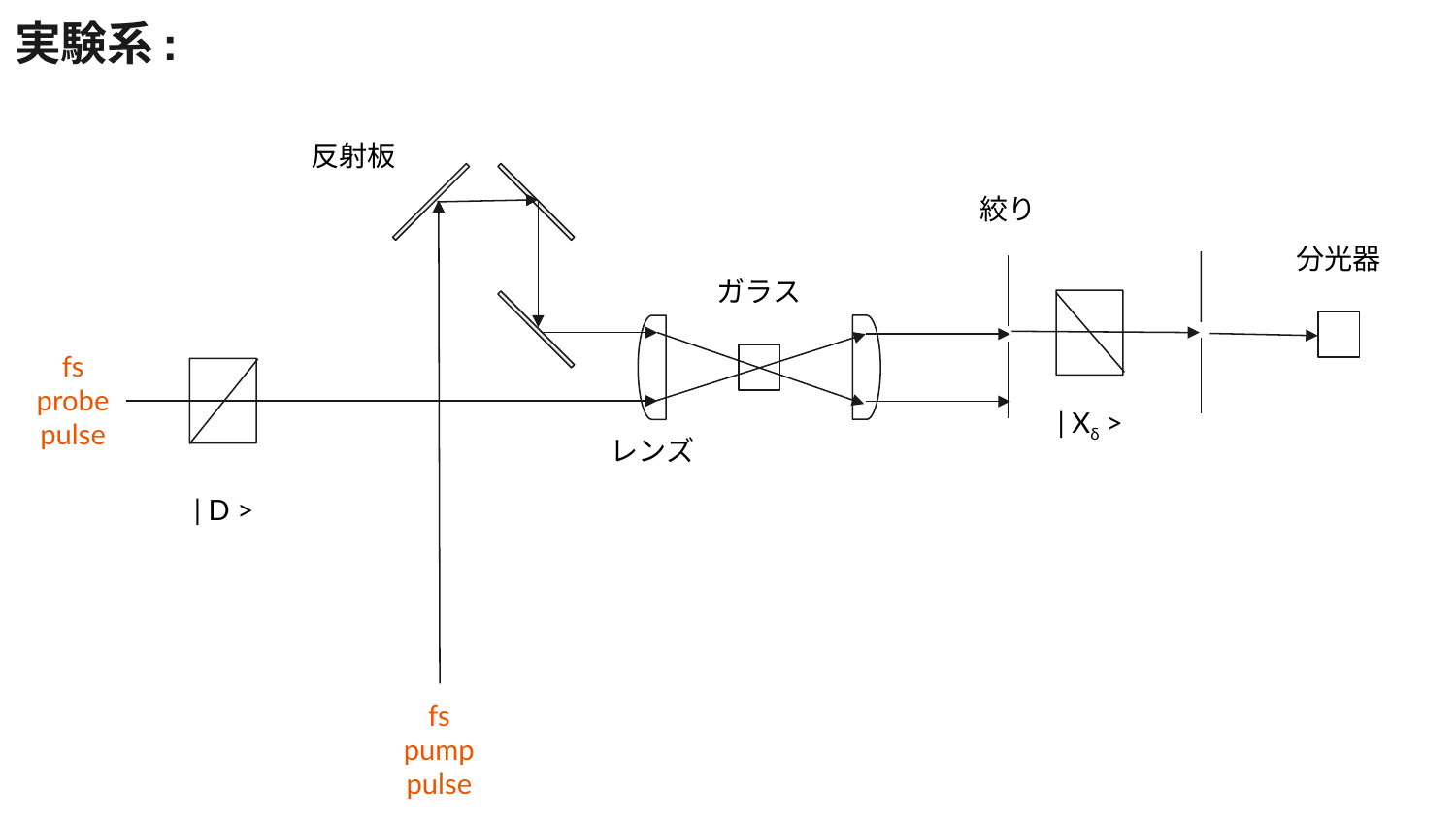

実験系:
反射板
絞り

分光器
ガラス

fs
probe
pulse

| Xδ >
レンズ
| D >
fs
pump
pulse